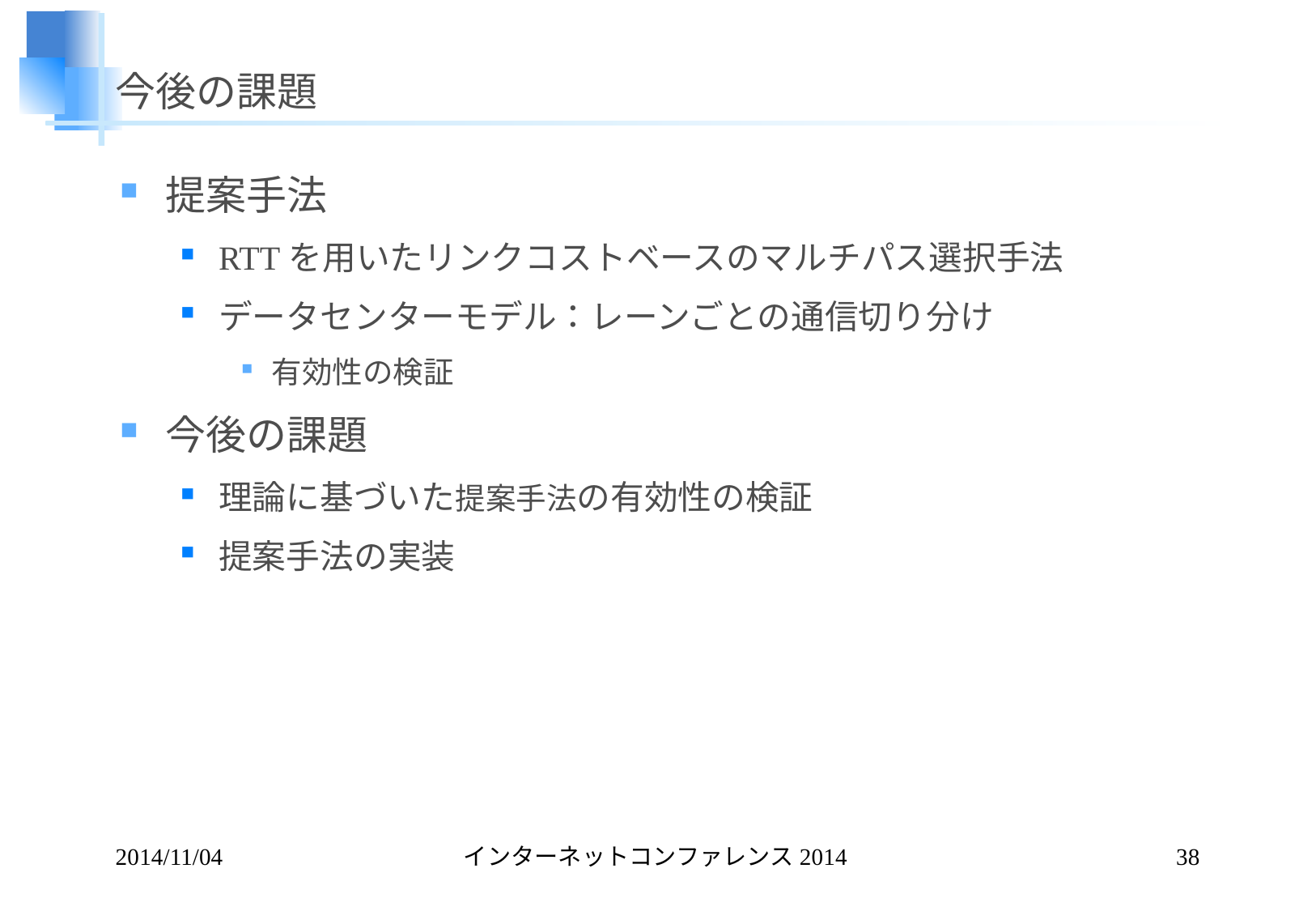

# 今後の課題
提案手法
RTTを用いたリンクコストベースのマルチパス選択手法
データセンターモデル：レーンごとの通信切り分け
有効性の検証
今後の課題
理論に基づいた提案手法の有効性の検証
提案手法の実装

2014/11/04
インターネットコンファレンス2014
38